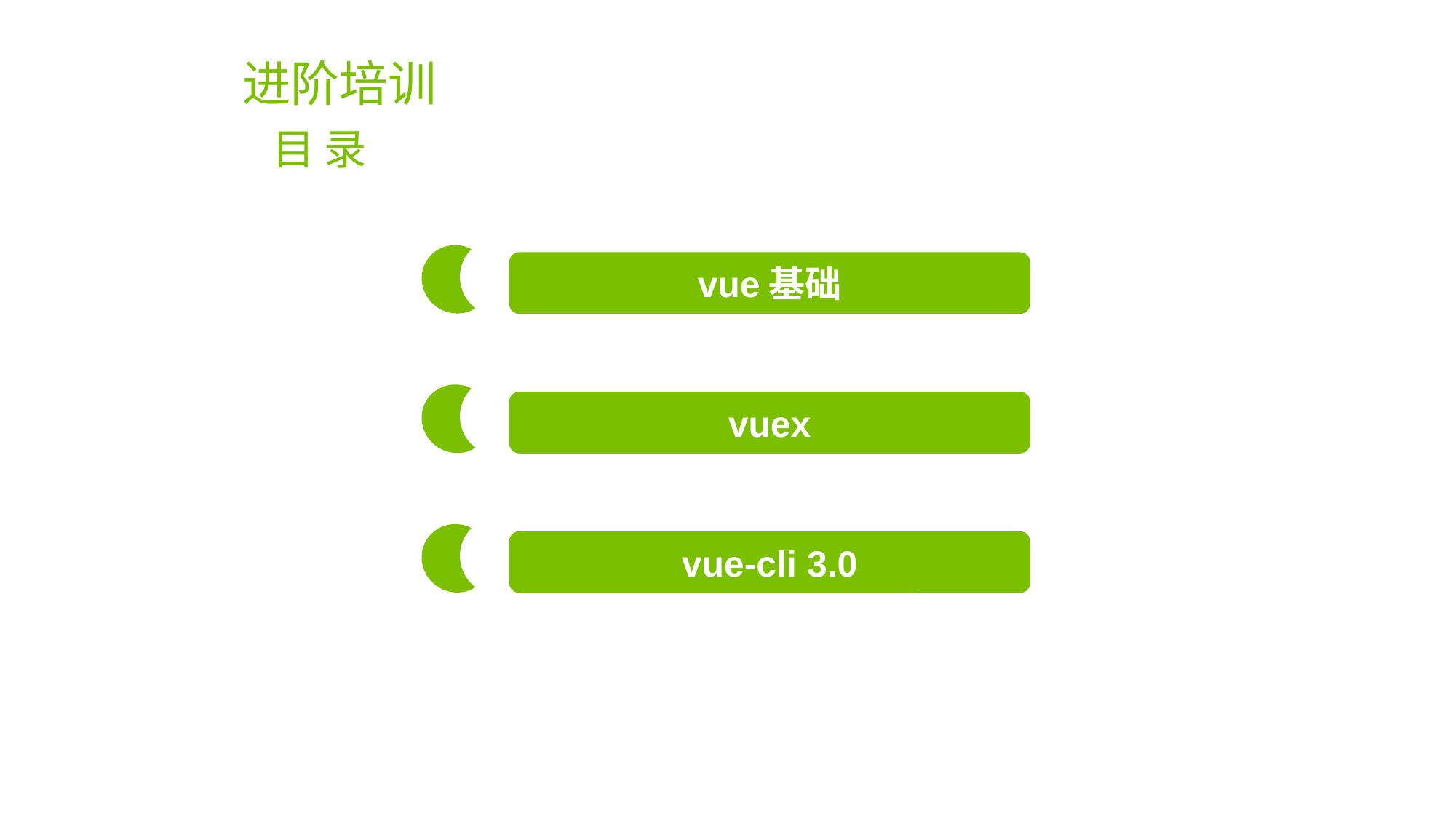

进阶培训
目 录

vue基础

vuex

vue-cli 3.0